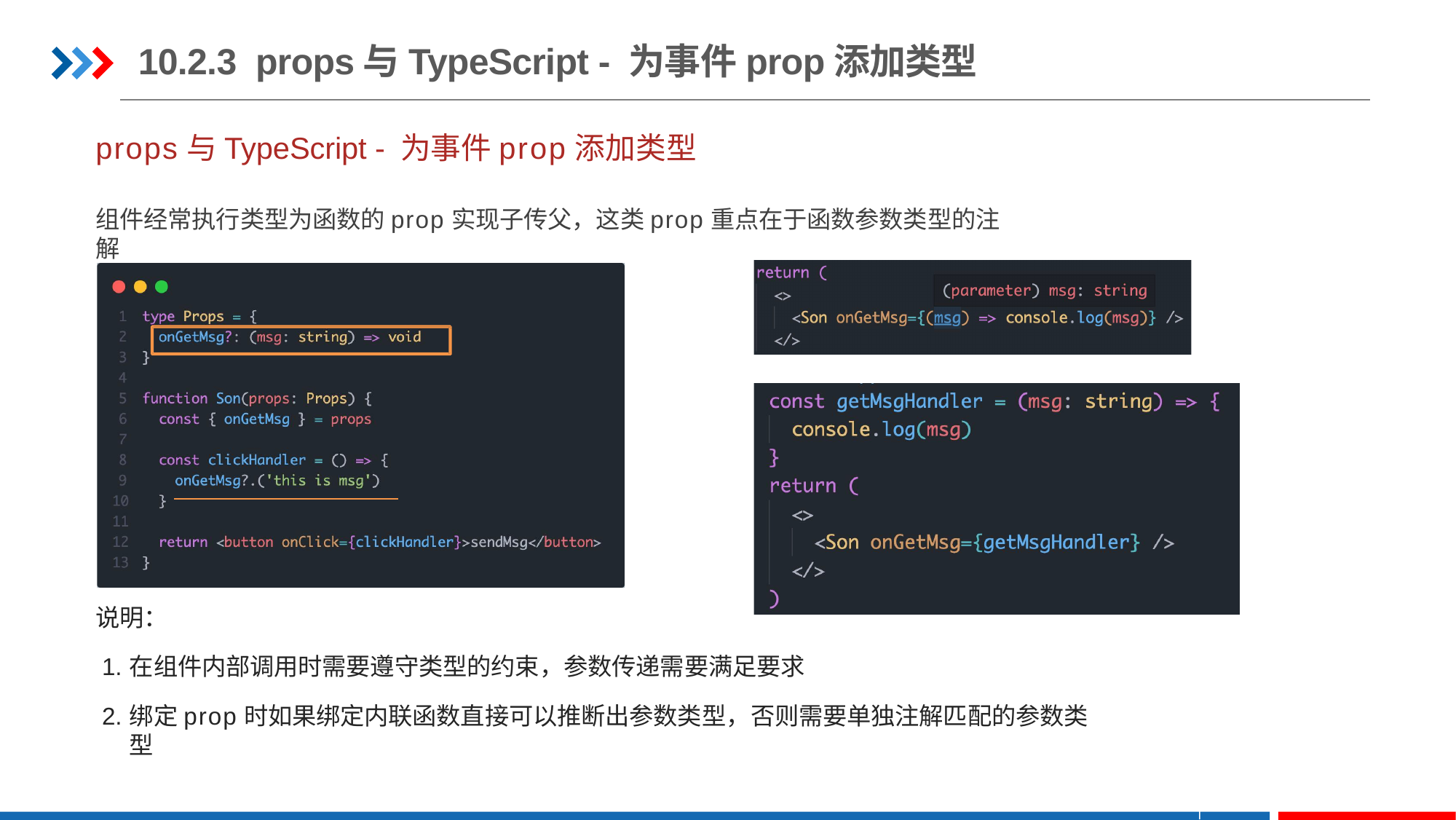

10.2.3  props与TypeScript - 为事件prop添加类型
props与TypeScript - 为事件prop添加类型

组件经常执行类型为函数的prop实现子传父，这类prop重点在于函数参数类型的注解

说明：
在组件内部调用时需要遵守类型的约束，参数传递需要满足要求
绑定prop时如果绑定内联函数直接可以推断出参数类型，否则需要单独注解匹配的参数类型